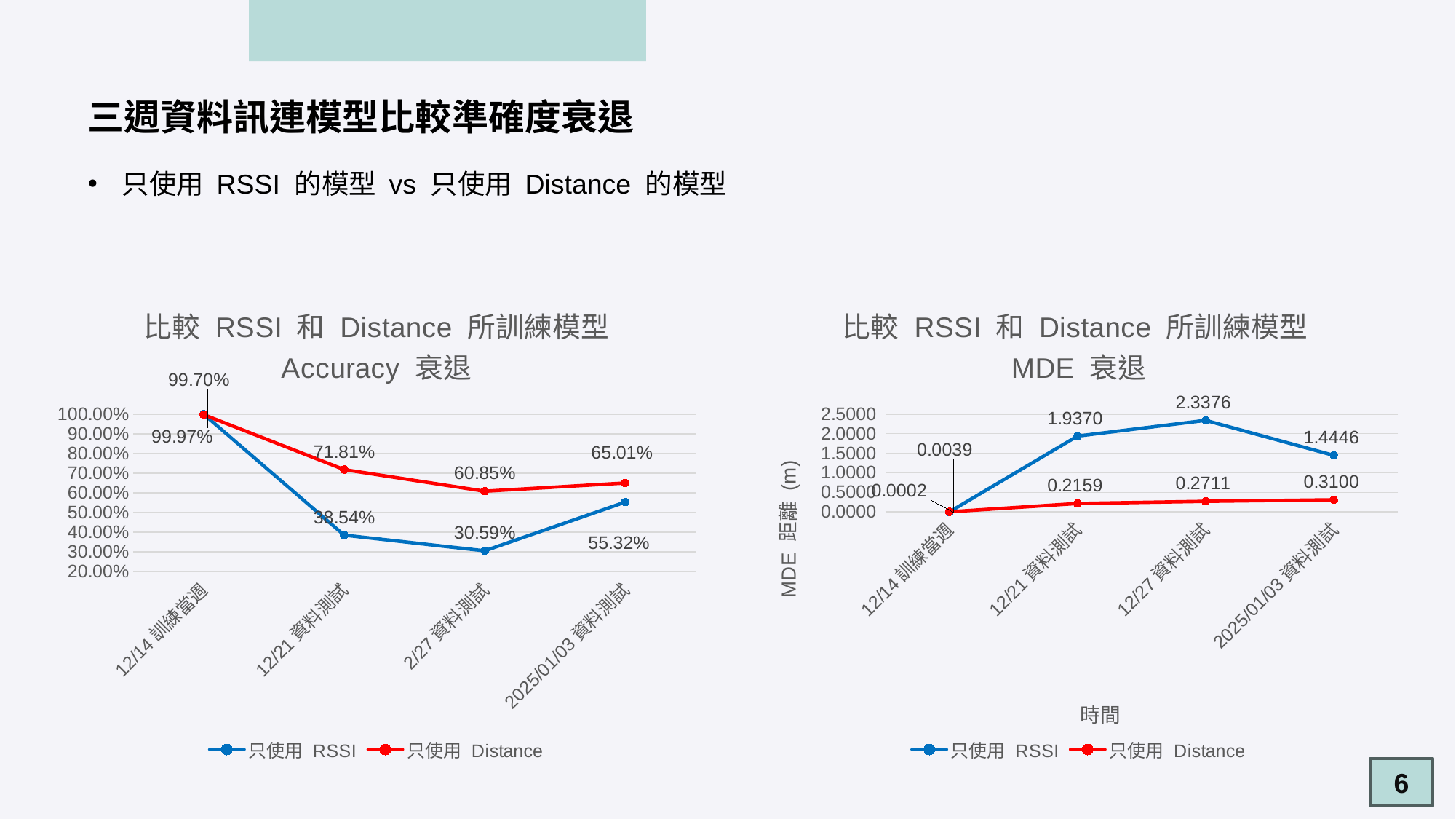

三週資料訊連模型比較準確度衰退
只使用 RSSI 的模型 vs 只使用 Distance 的模型

### Chart: 比較 RSSI 和 Distance 所訓練模型
MDE 衰退

| Category | 只使用 RSSI | 只使用 Distance |
|---|---|---|
| 12/14訓練當週 | 0.0002 | 0.0039 |
| 12/21資料測試 | 1.937 | 0.2159 |
| 12/27資料測試 | 2.3376 | 0.2711 |
| 2025/01/03資料測試 | 1.4446 | 0.31 |

### Chart: 比較 RSSI 和 Distance 所訓練模型 Accuracy 衰退

| Category | 只使用 RSSI | 只使用 Distance |
|---|---|---|
| 12/14訓練當週 | 0.9997 | 0.997 |
| 12/21資料測試 | 0.3854 | 0.7181 |
| 2/27資料測試 | 0.3059 | 0.6085 |
| 2025/01/03資料測試 | 0.5532 | 0.6501 |
6